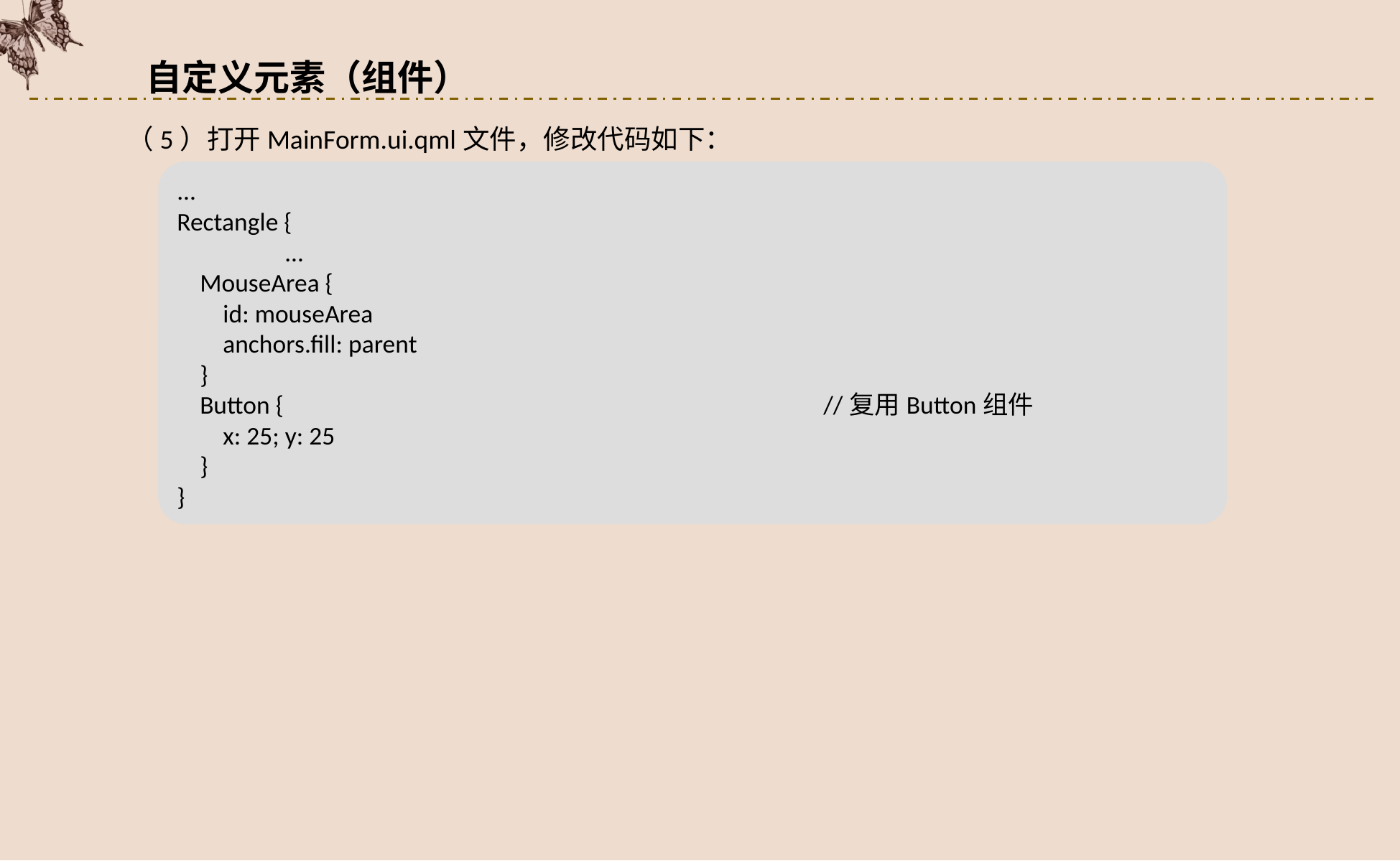

自定义元素（组件）
（5）打开MainForm.ui.qml文件，修改代码如下：
...
Rectangle {
	...
    MouseArea {
        id: mouseArea
        anchors.fill: parent
    }
    Button {						//复用Button组件
        x: 25; y: 25
    }
}